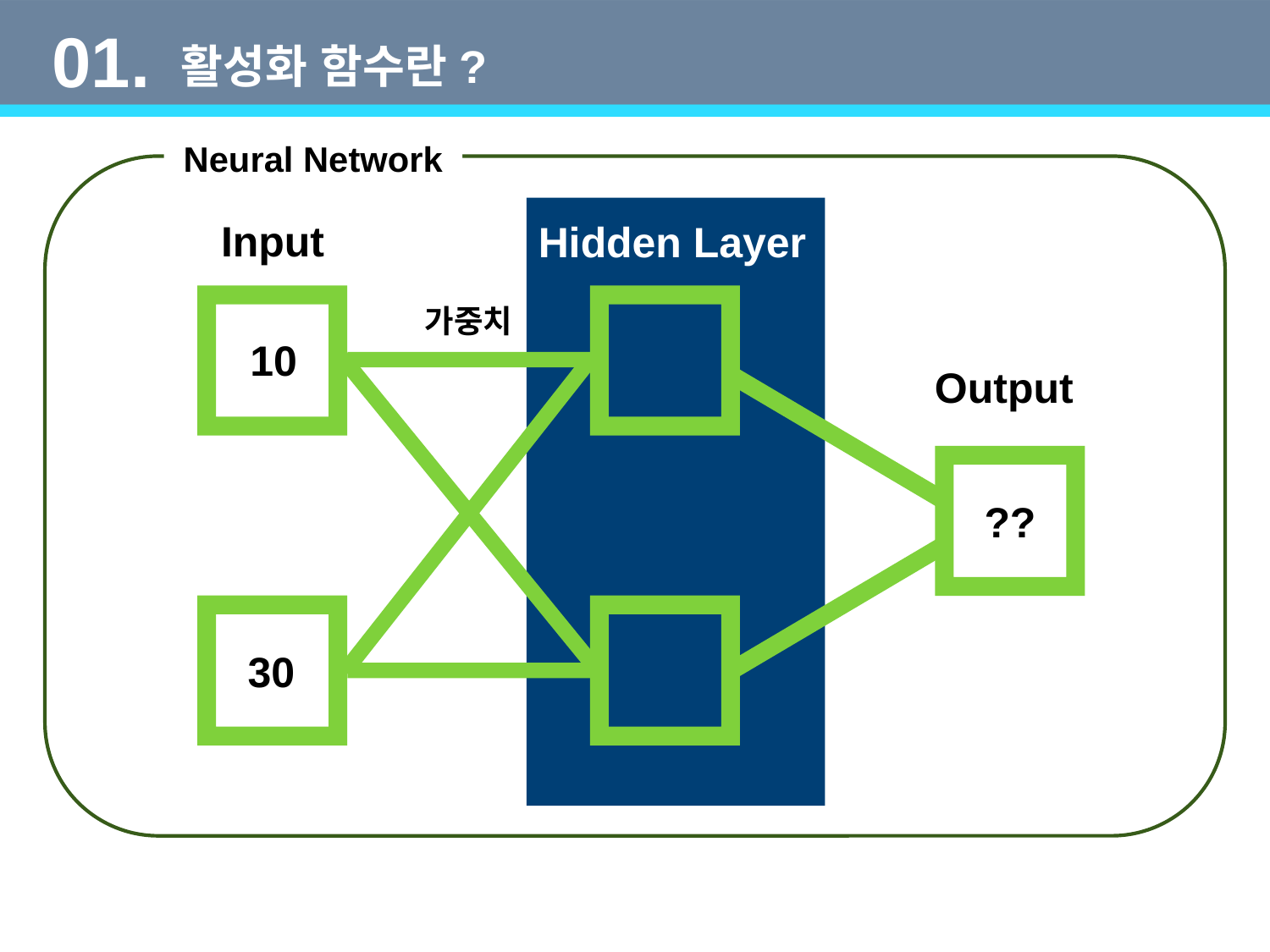

01.
활성화 함수란?
Neural Network

Input
Hidden Layer

가중치
10

Output

??

30